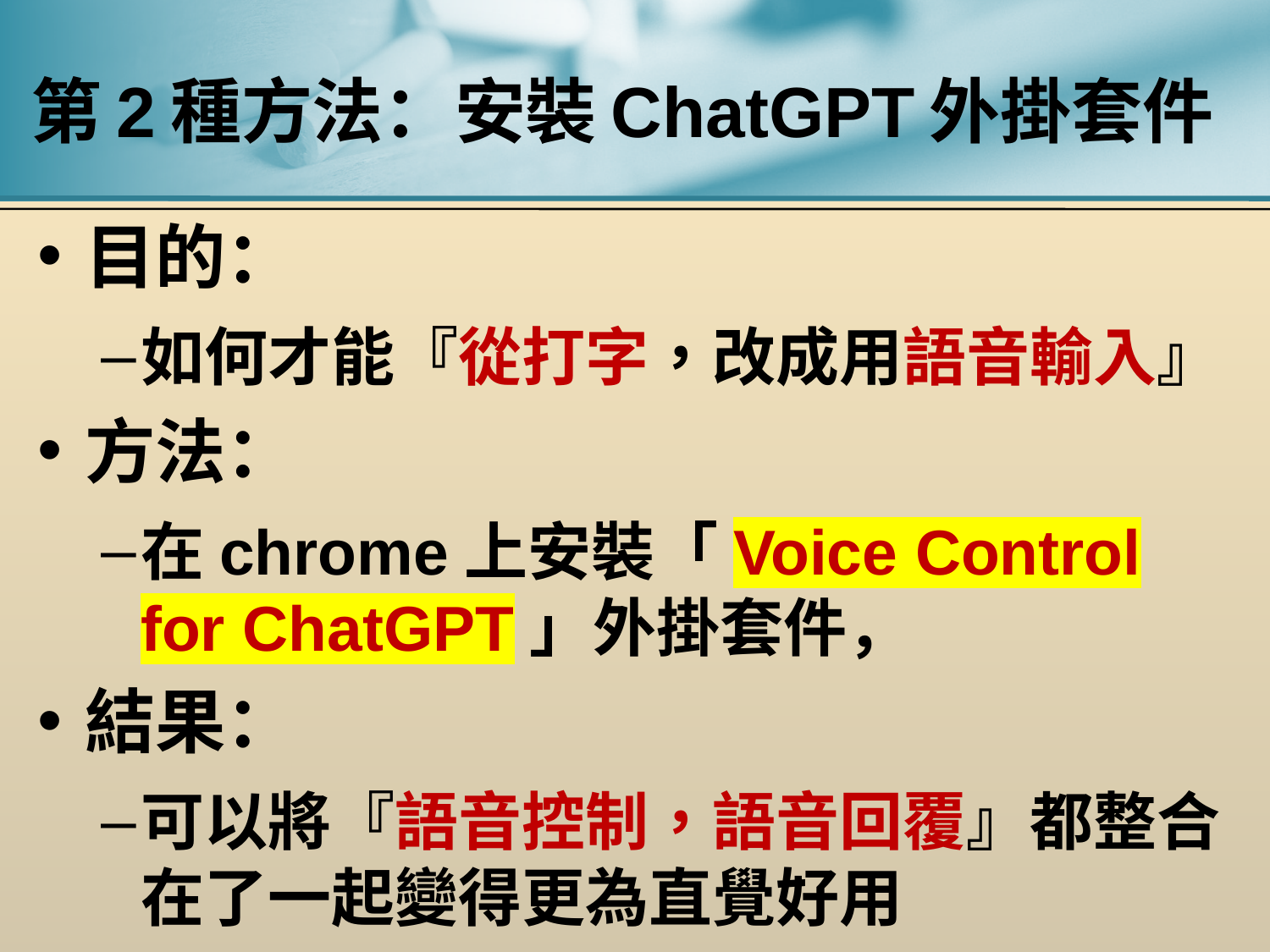

# 第2種方法：安裝ChatGPT外掛套件
目的：
如何才能『從打字，改成用語音輸入』
方法：
在chrome上安裝「Voice Control for ChatGPT」外掛套件，
結果：
可以將『語音控制，語音回覆』都整合在了一起變得更為直覺好用